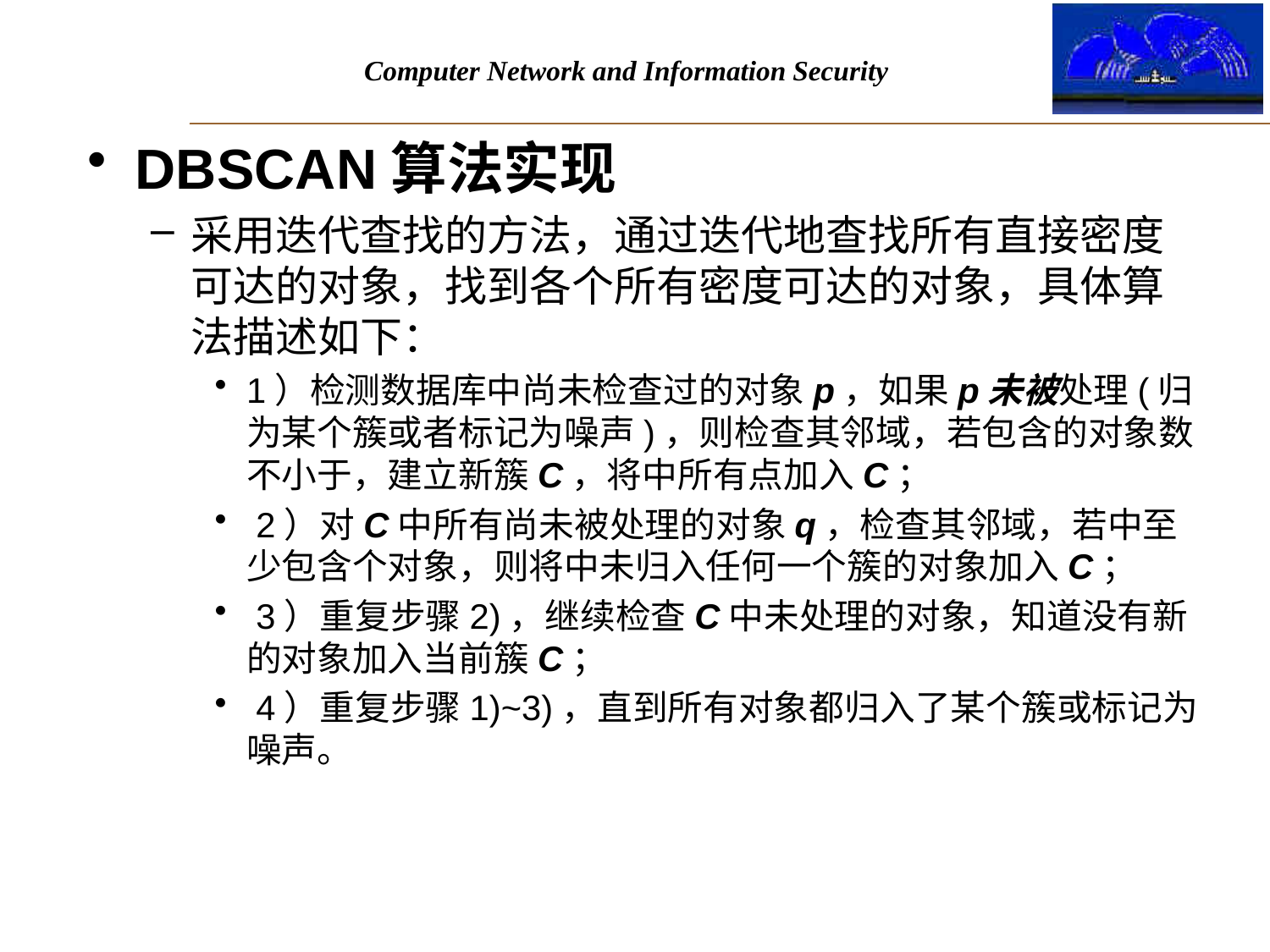

DBSCAN算法实现
采用迭代查找的方法，通过迭代地查找所有直接密度可达的对象，找到各个所有密度可达的对象，具体算法描述如下：
1）检测数据库中尚未检查过的对象p，如果p未被处理(归为某个簇或者标记为噪声)，则检查其邻域，若包含的对象数不小于，建立新簇C，将中所有点加入C；
 2）对C中所有尚未被处理的对象q，检查其邻域，若中至少包含个对象，则将中未归入任何一个簇的对象加入C；
 3）重复步骤2)，继续检查C中未处理的对象，知道没有新的对象加入当前簇C；
 4）重复步骤1)~3)，直到所有对象都归入了某个簇或标记为噪声。
#